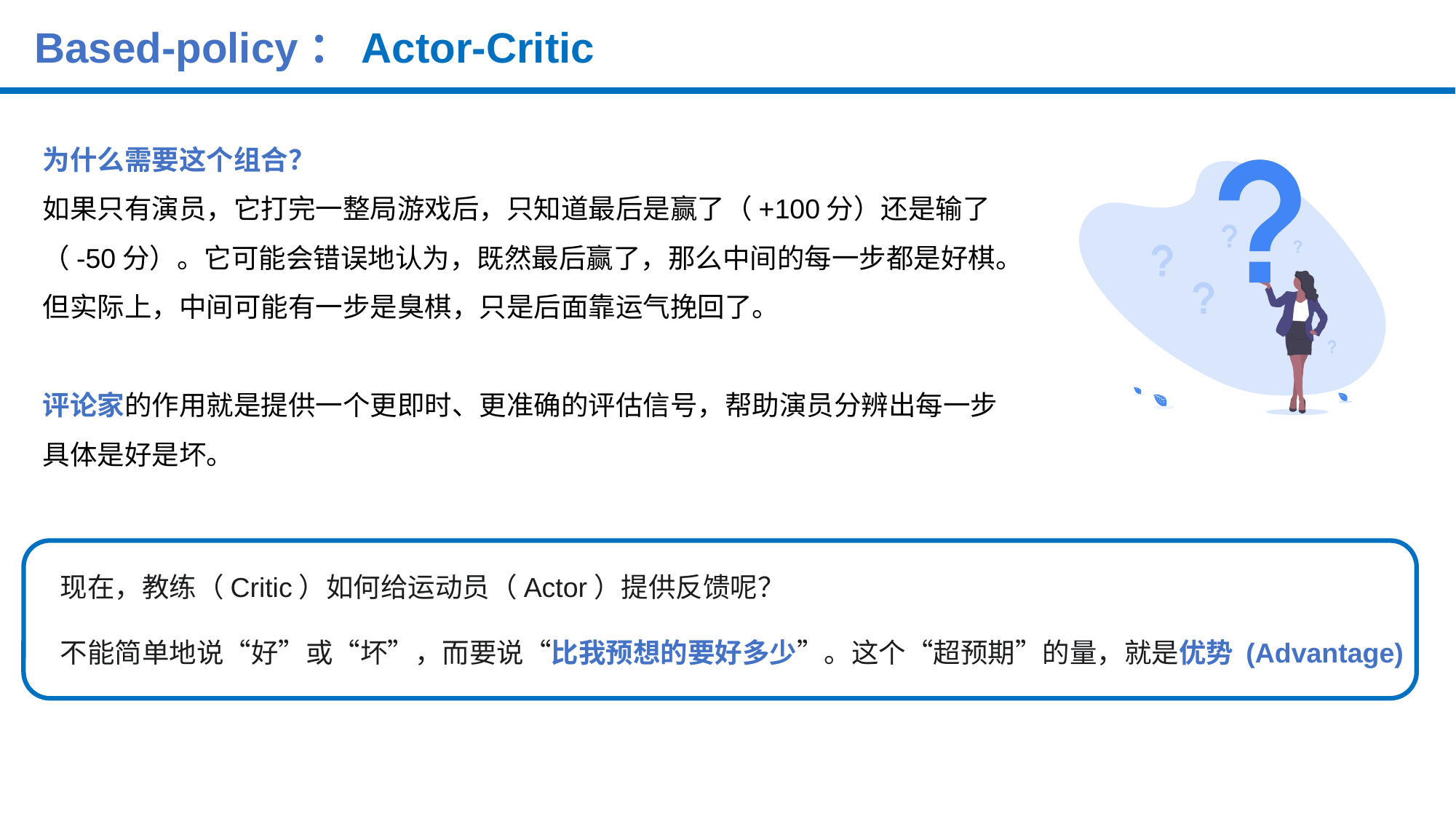

# Based-policy：Actor-Critic
为什么需要这个组合？
如果只有演员，它打完一整局游戏后，只知道最后是赢了（+100分）还是输了（-50分）。它可能会错误地认为，既然最后赢了，那么中间的每一步都是好棋。但实际上，中间可能有一步是臭棋，只是后面靠运气挽回了。

评论家的作用就是提供一个更即时、更准确的评估信号，帮助演员分辨出每一步具体是好是坏。

现在，教练（Critic）如何给运动员（Actor）提供反馈呢？

不能简单地说“好”或“坏”，而要说“比我预想的要好多少”。这个“超预期”的量，就是优势 (Advantage)